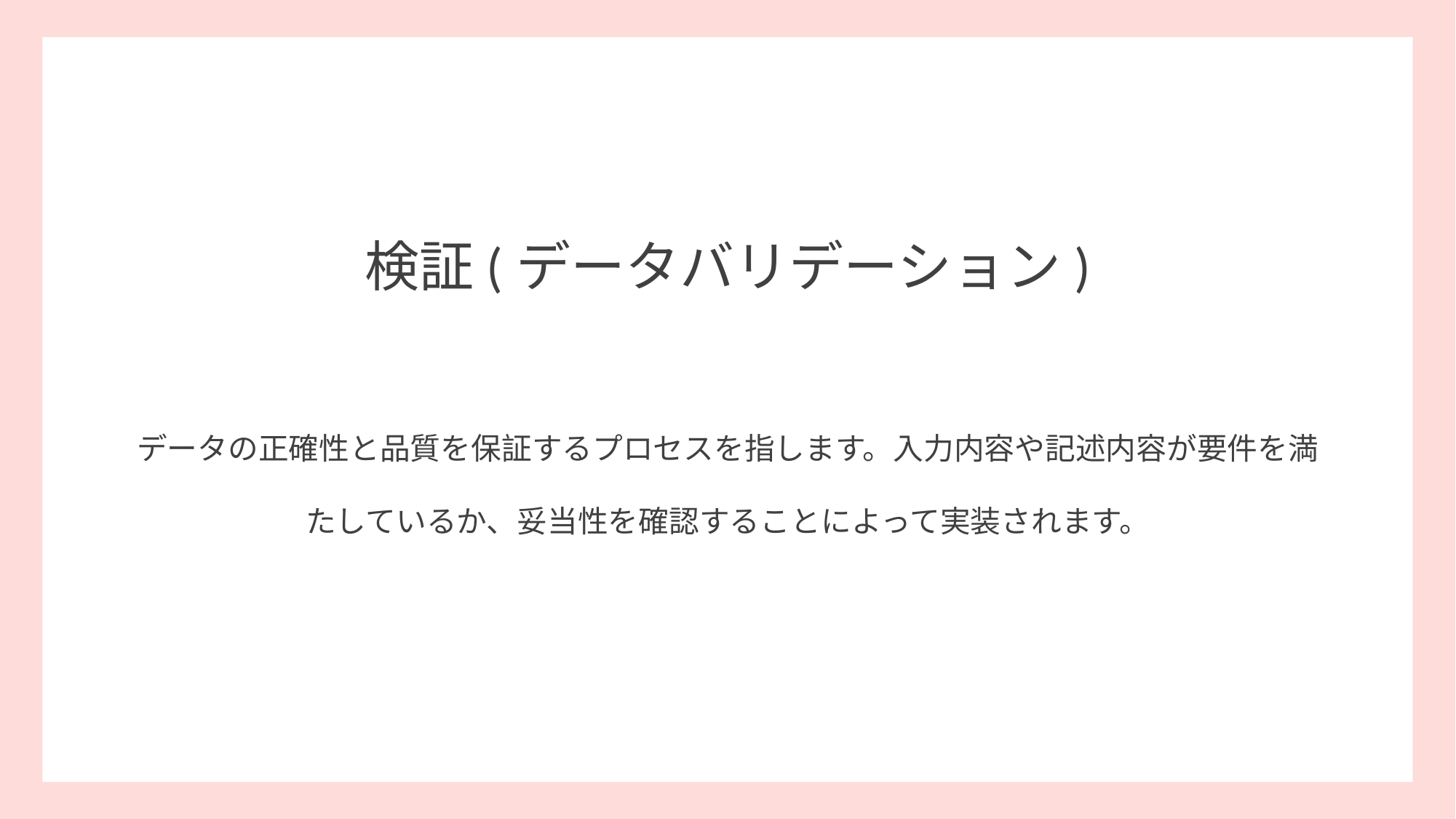

検証(データバリデーション)
データの正確性と品質を保証するプロセスを指します。入力内容や記述内容が要件を満たしているか、妥当性を確認することによって実装されます。